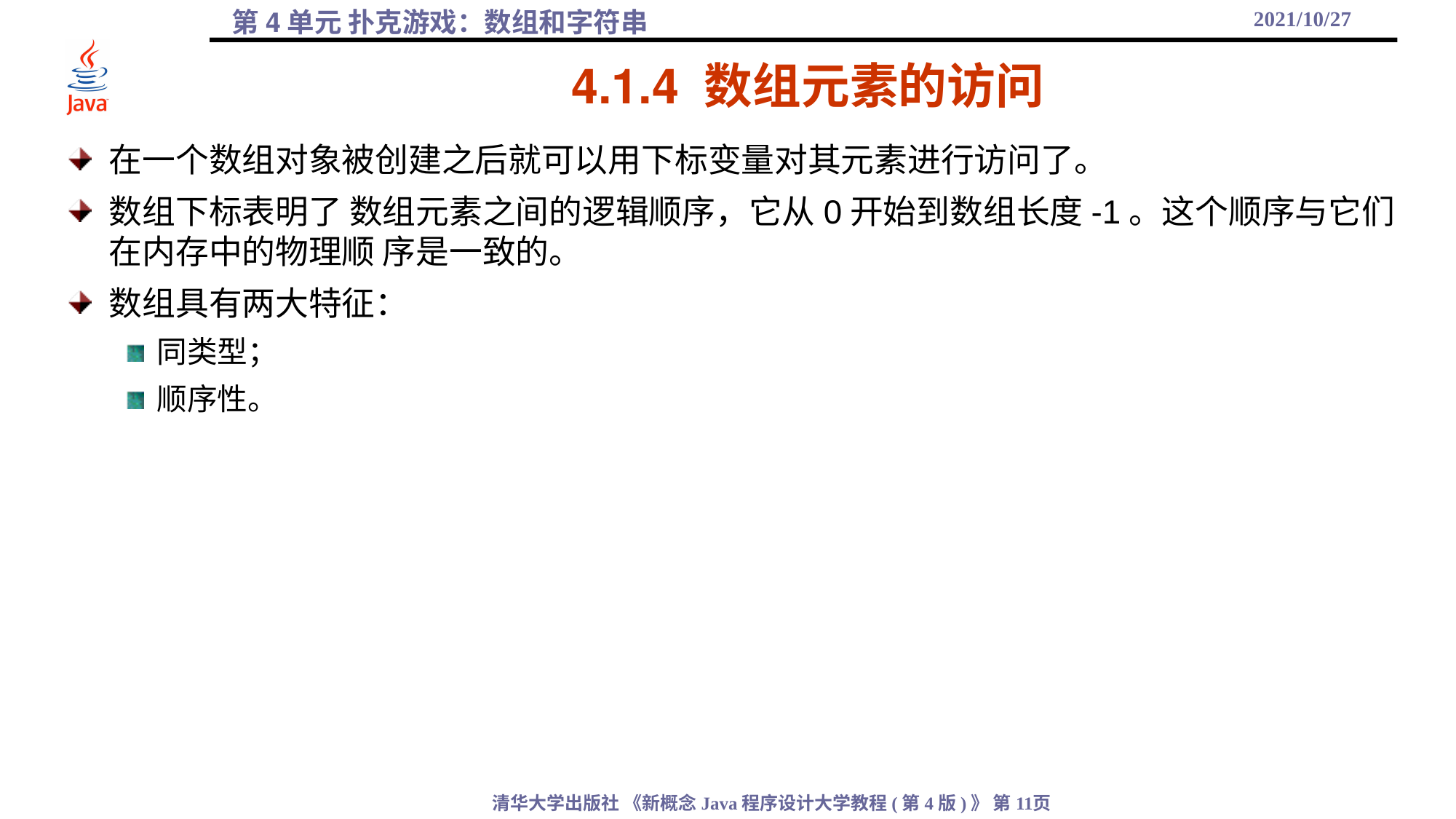

2021/10/27
# 4.1.4 数组元素的访问
在一个数组对象被创建之后就可以用下标变量对其元素进行访问了。
数组下标表明了 数组元素之间的逻辑顺序，它从0开始到数组长度-1。这个顺序与它们在内存中的物理顺 序是一致的。
数组具有两大特征：
同类型；
顺序性。